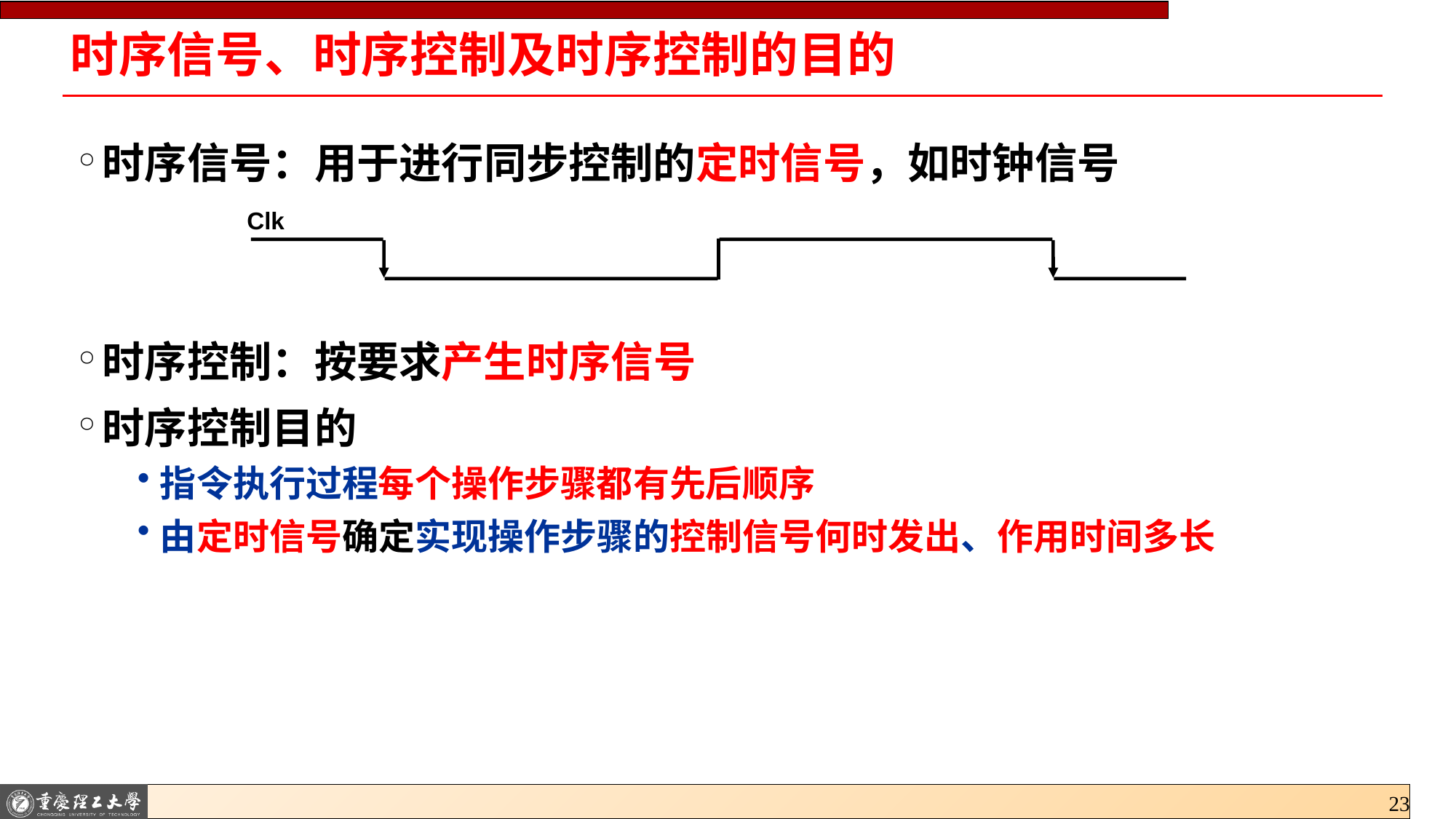

# 时序信号、时序控制及时序控制的目的
时序信号：用于进行同步控制的定时信号，如时钟信号

时序控制：按要求产生时序信号
时序控制目的
指令执行过程每个操作步骤都有先后顺序
由定时信号确定实现操作步骤的控制信号何时发出、作用时间多长

Clk